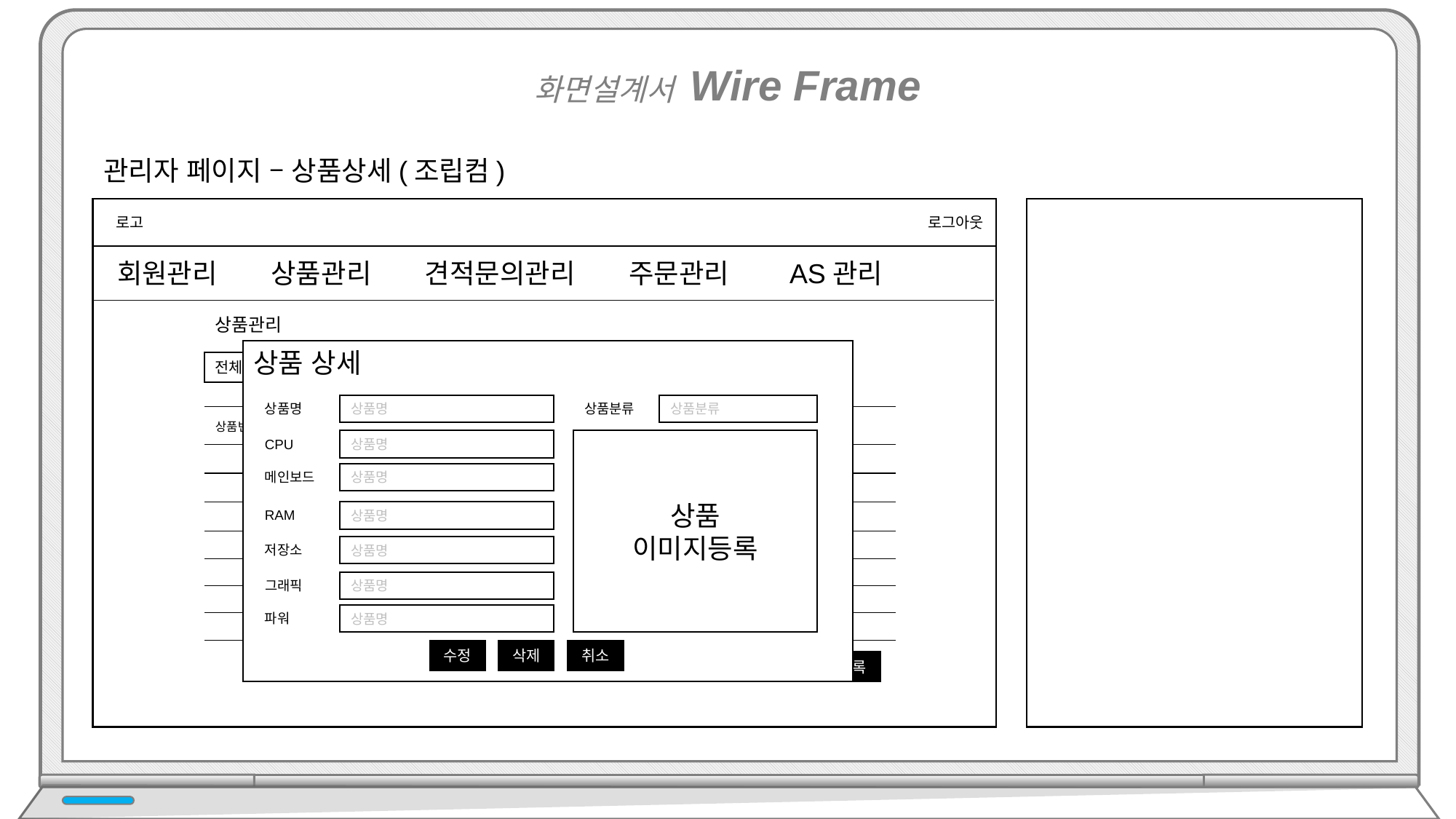

화면설계서 Wire Frame
관리자 페이지 – 상품상세(조립컴)

로그아웃
로고
회원관리       상품관리       견적문의관리       주문관리       AS관리
상품관리
상품 상세
전체

상품명
상품분류
상품명
상품분류
상품명
상품번호
분류
등록일
CPU
상품명
상품
이미지등록
메인보드
상품명
RAM
상품명
저장소
상품명
그래픽
상품명
파워
상품명
수정
삭제
취소
1 2 3 4
등록